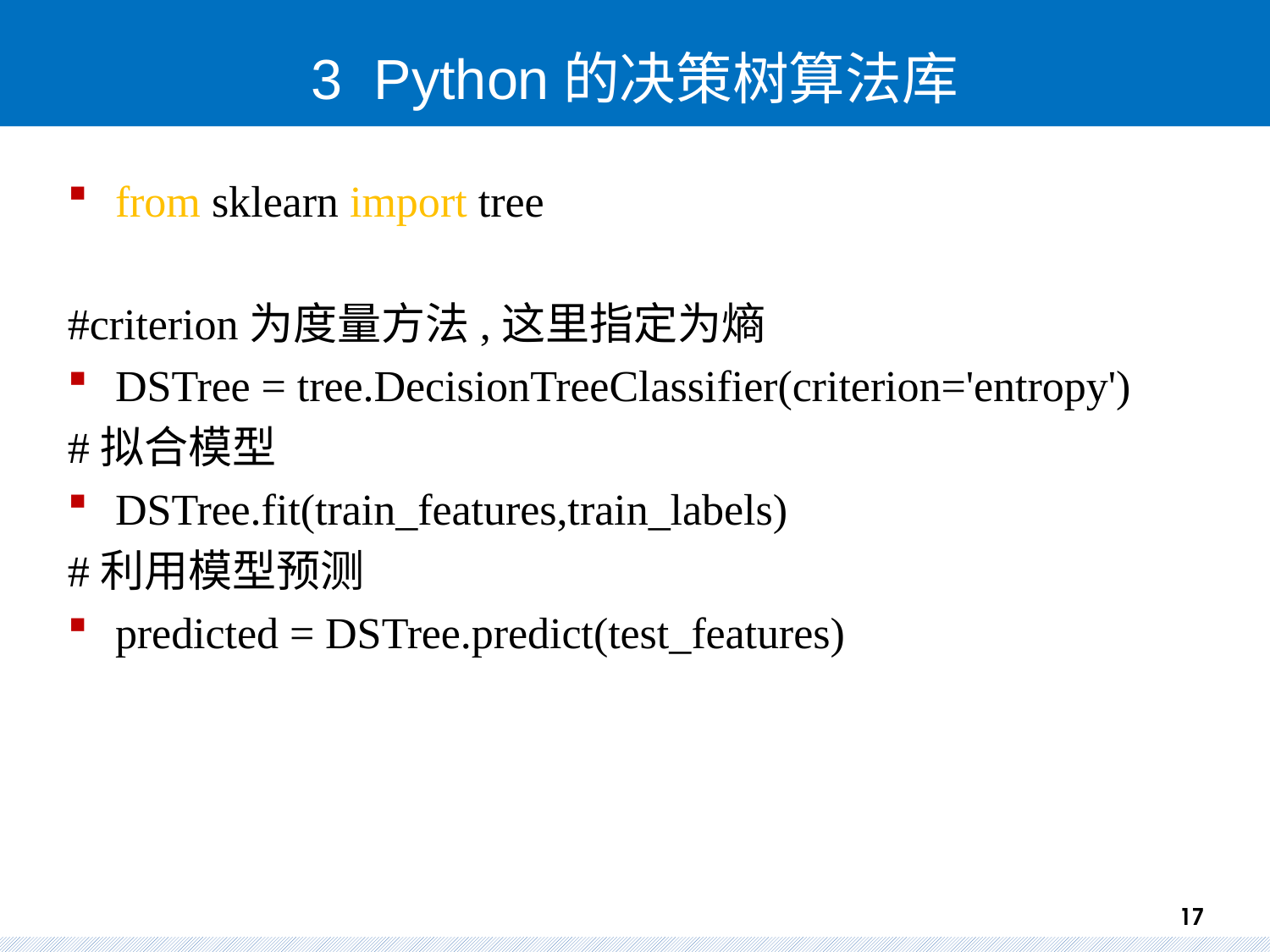

# 3  Python的决策树算法库
from sklearn import tree

#criterion为度量方法,这里指定为熵
DSTree = tree.DecisionTreeClassifier(criterion='entropy')
#拟合模型
DSTree.fit(train_features,train_labels)
#利用模型预测
predicted = DSTree.predict(test_features)